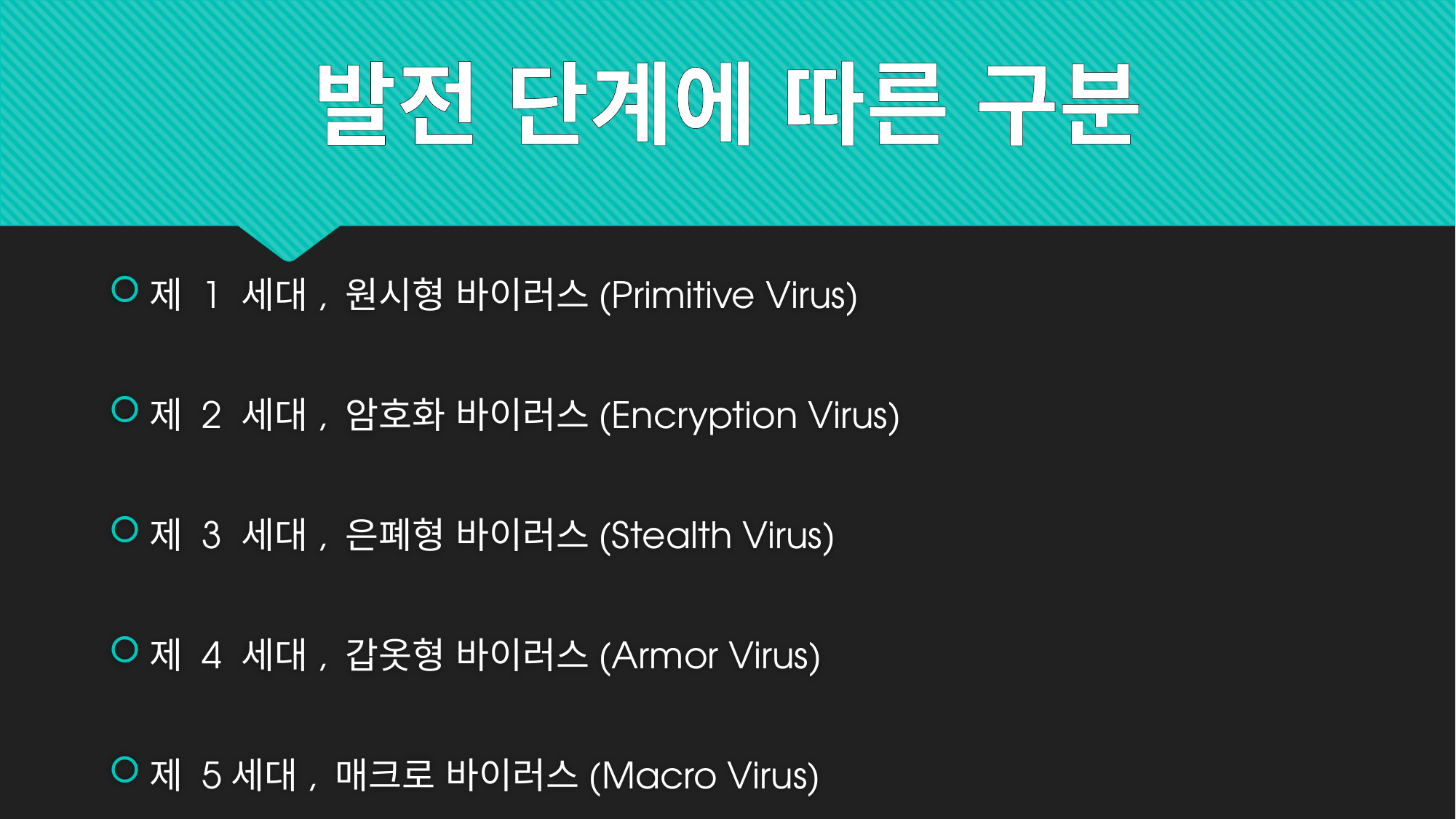

발전 단계에 따른 구분
제 1 세대, 원시형 바이러스(Primitive Virus)

제 2 세대, 암호화 바이러스(Encryption Virus)

제 3 세대, 은폐형 바이러스(Stealth Virus)

제 4 세대, 갑옷형 바이러스(Armor Virus)

제 5세대, 매크로 바이러스(Macro Virus)